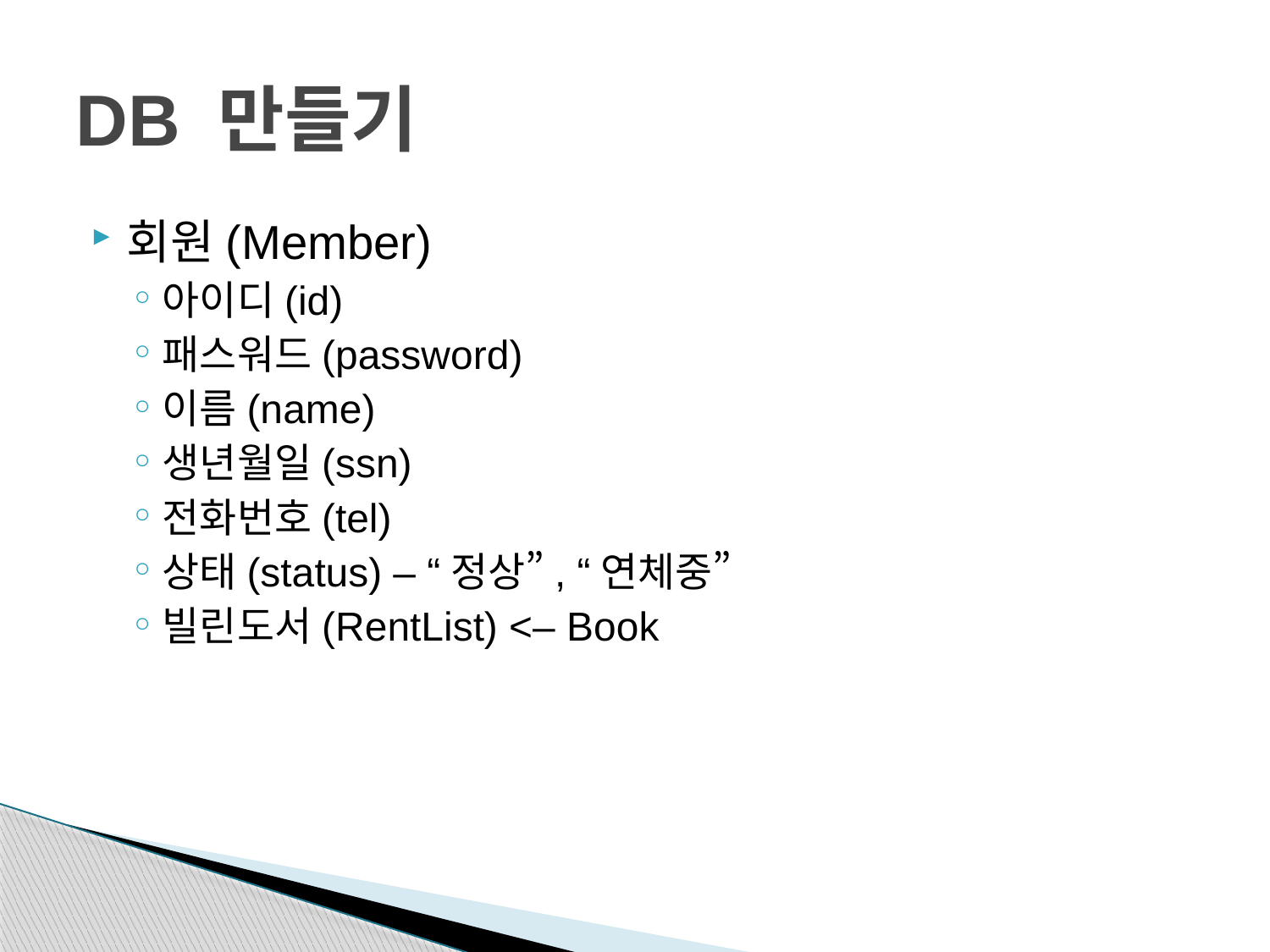

# DB 만들기
회원(Member)
아이디(id)
패스워드(password)
이름(name)
생년월일(ssn)
전화번호(tel)
상태(status) – “정상”, “연체중”
빌린도서(RentList) <– Book